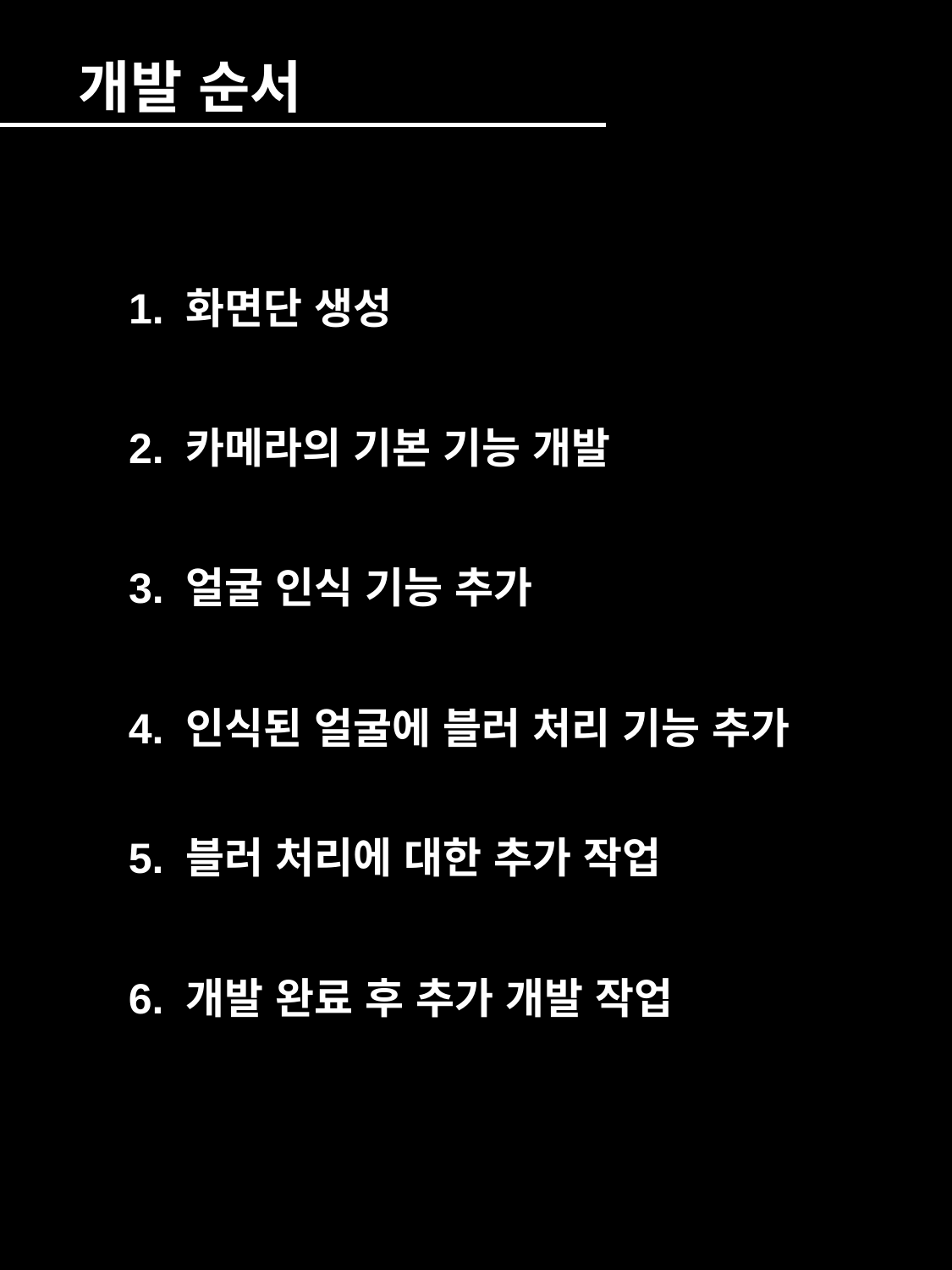

개발 순서
1. 화면단 생성
2. 카메라의 기본 기능 개발
3. 얼굴 인식 기능 추가
4. 인식된 얼굴에 블러 처리 기능 추가
5. 블러 처리에 대한 추가 작업
6. 개발 완료 후 추가 개발 작업